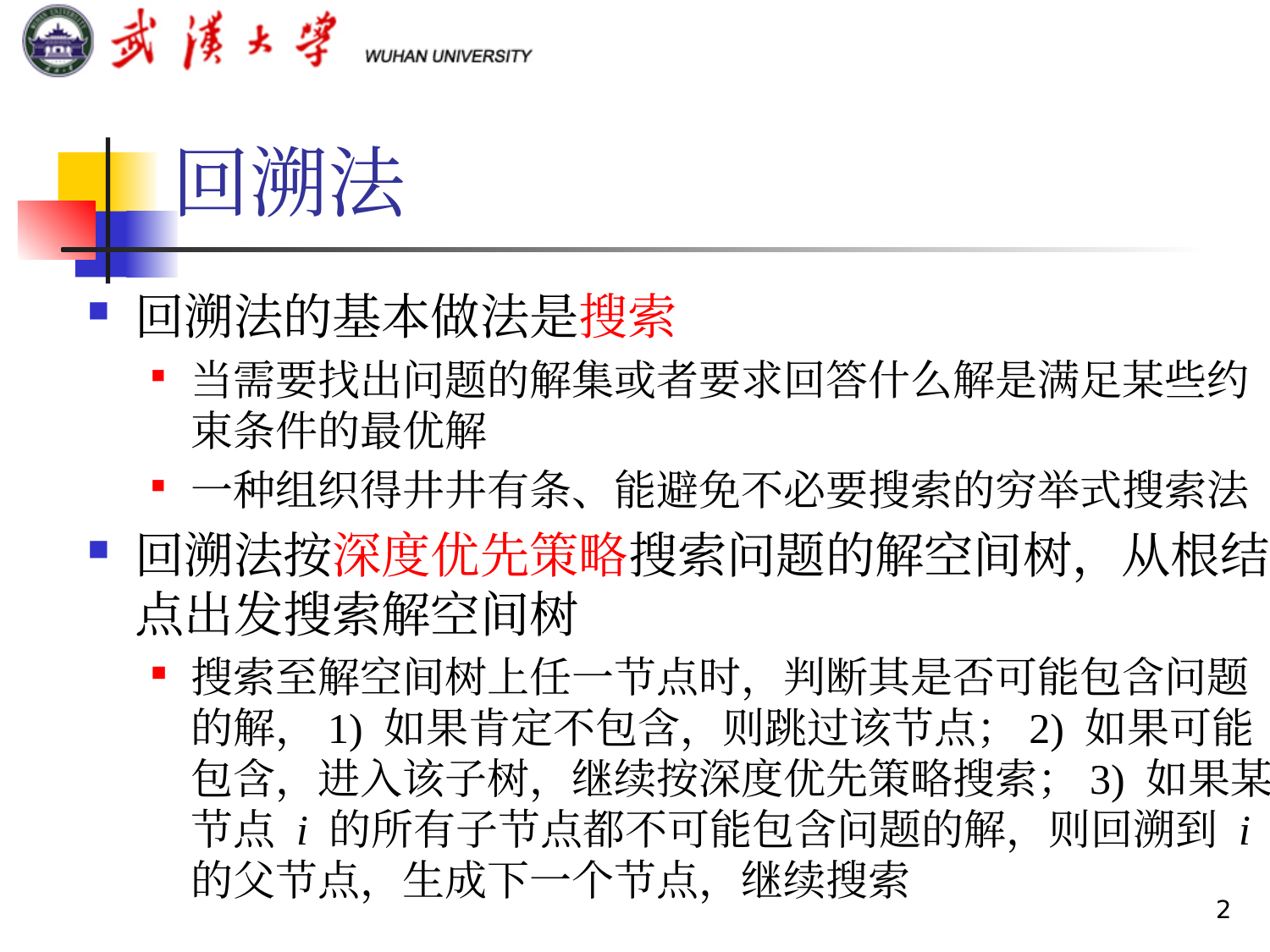

# 回溯法
回溯法的基本做法是搜索
当需要找出问题的解集或者要求回答什么解是满足某些约束条件的最优解
一种组织得井井有条、能避免不必要搜索的穷举式搜索法
回溯法按深度优先策略搜索问题的解空间树，从根结点出发搜索解空间树
搜索至解空间树上任一节点时，判断其是否可能包含问题的解，1) 如果肯定不包含，则跳过该节点；2) 如果可能包含，进入该子树，继续按深度优先策略搜索；3) 如果某节点 i 的所有子节点都不可能包含问题的解，则回溯到 i 的父节点，生成下一个节点，继续搜索
2